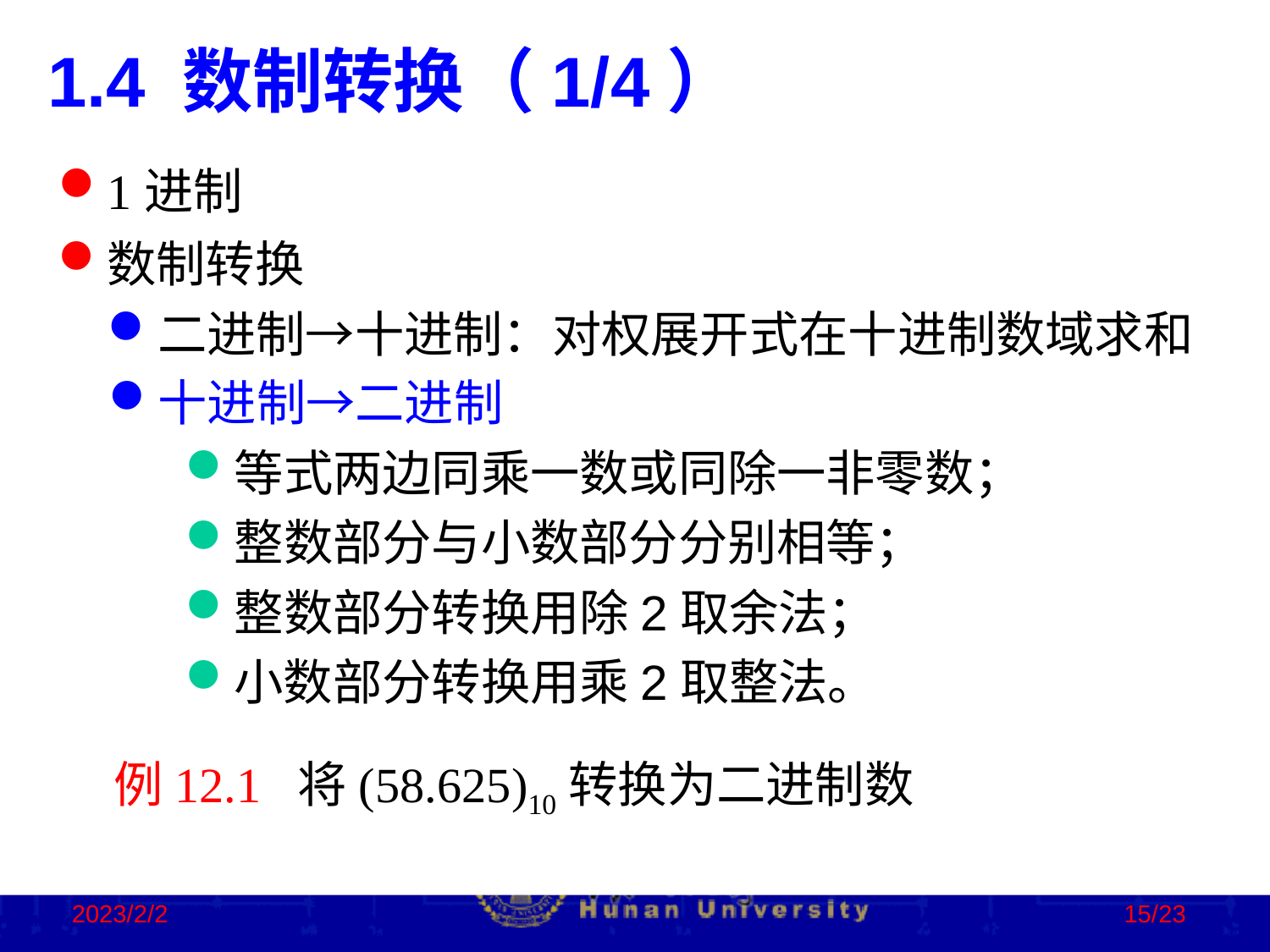

1.4 数制转换（1/4）
1进制
数制转换
二进制→十进制：对权展开式在十进制数域求和
十进制→二进制
等式两边同乘一数或同除一非零数；
整数部分与小数部分分别相等；
整数部分转换用除2取余法；
小数部分转换用乘2取整法。
    例12.1  将(58.625)10转换为二进制数
2023/2/2
15/23